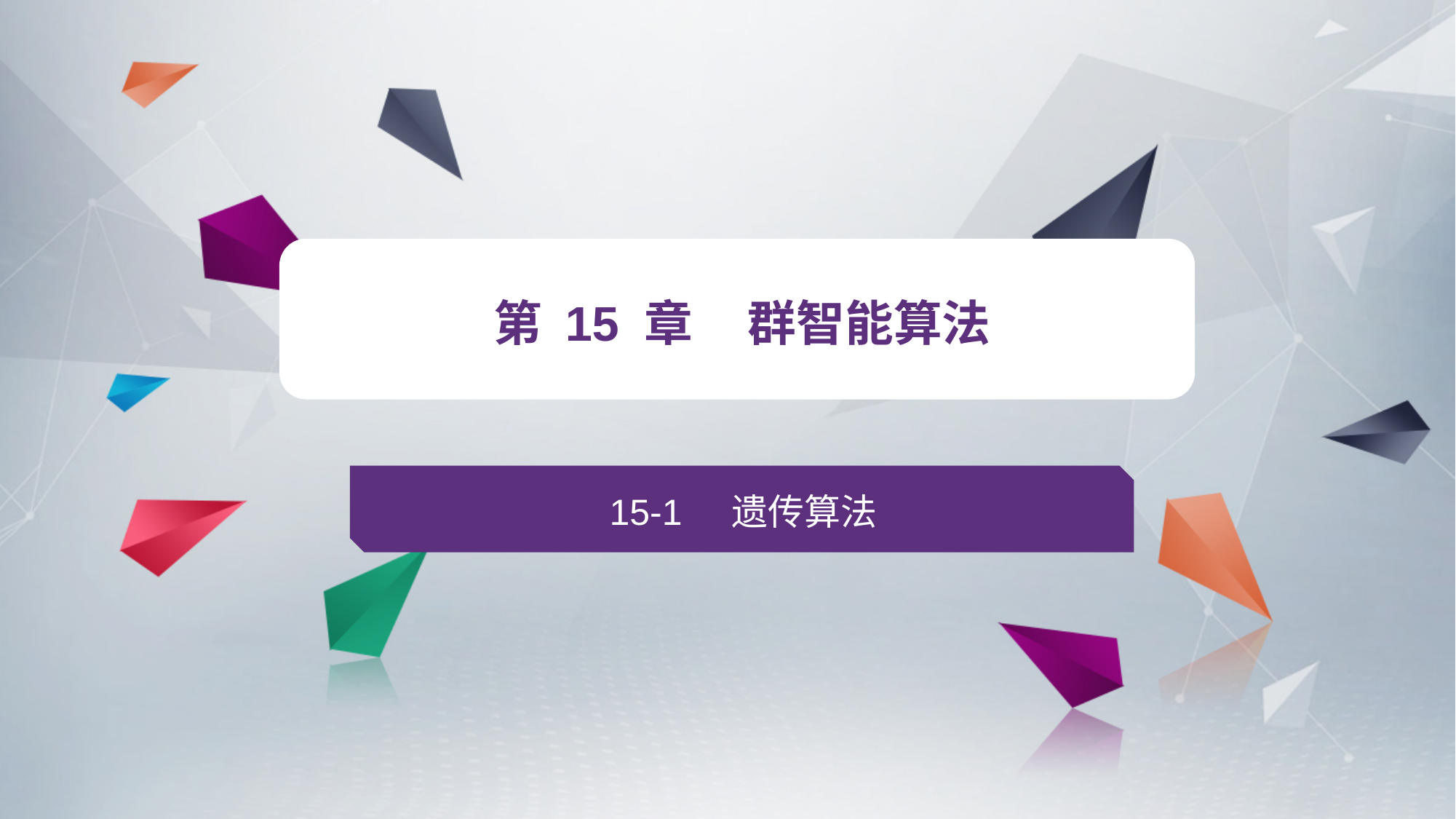

v
第 15 章     群智能算法

15-1    遗传算法